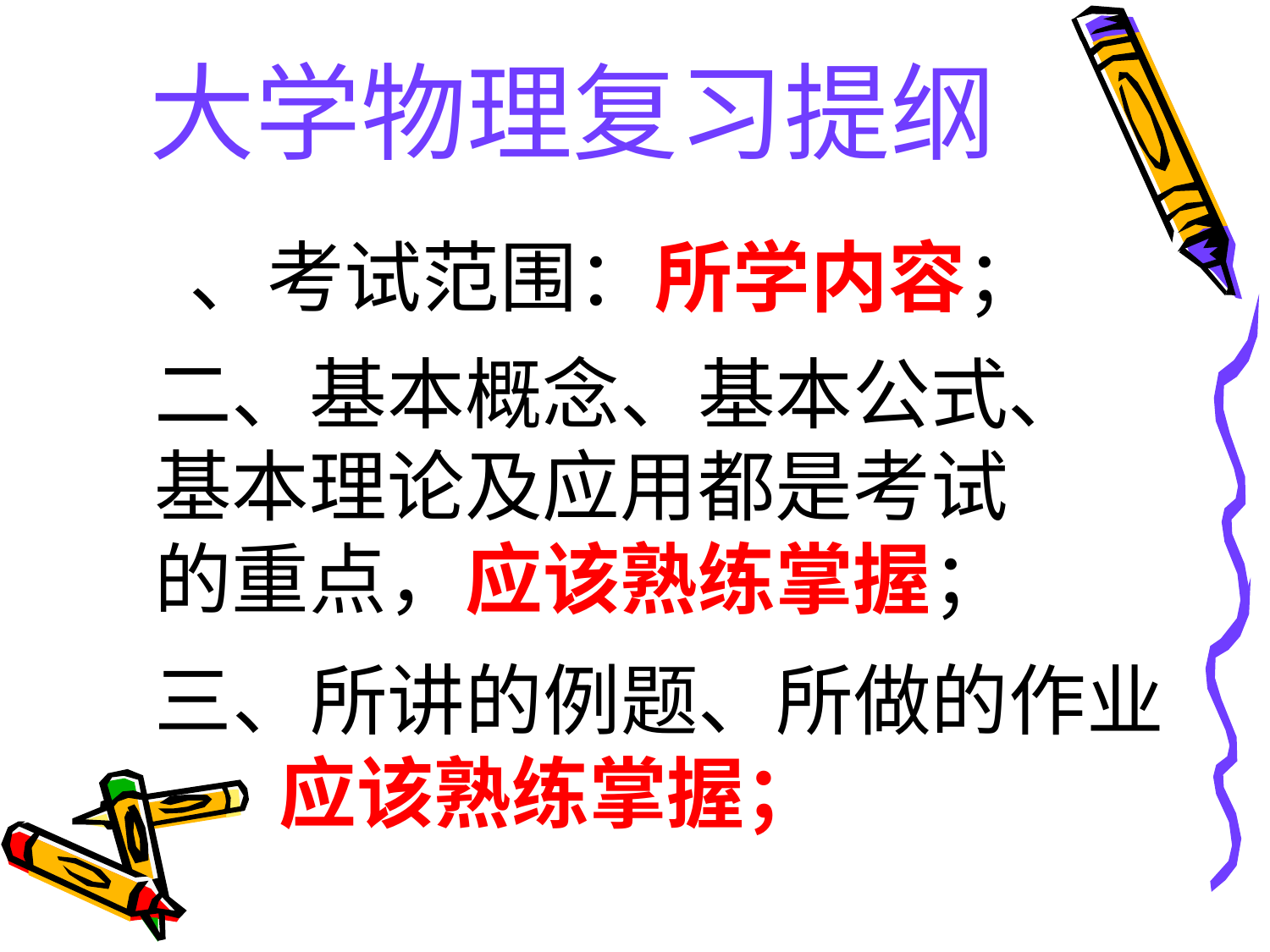

# 大学物理复习提纲
、考试范围：所学内容；
二、基本概念、基本公式、
基本理论及应用都是考试
的重点，应该熟练掌握；
三、所讲的例题、所做的作业
      应该熟练掌握；